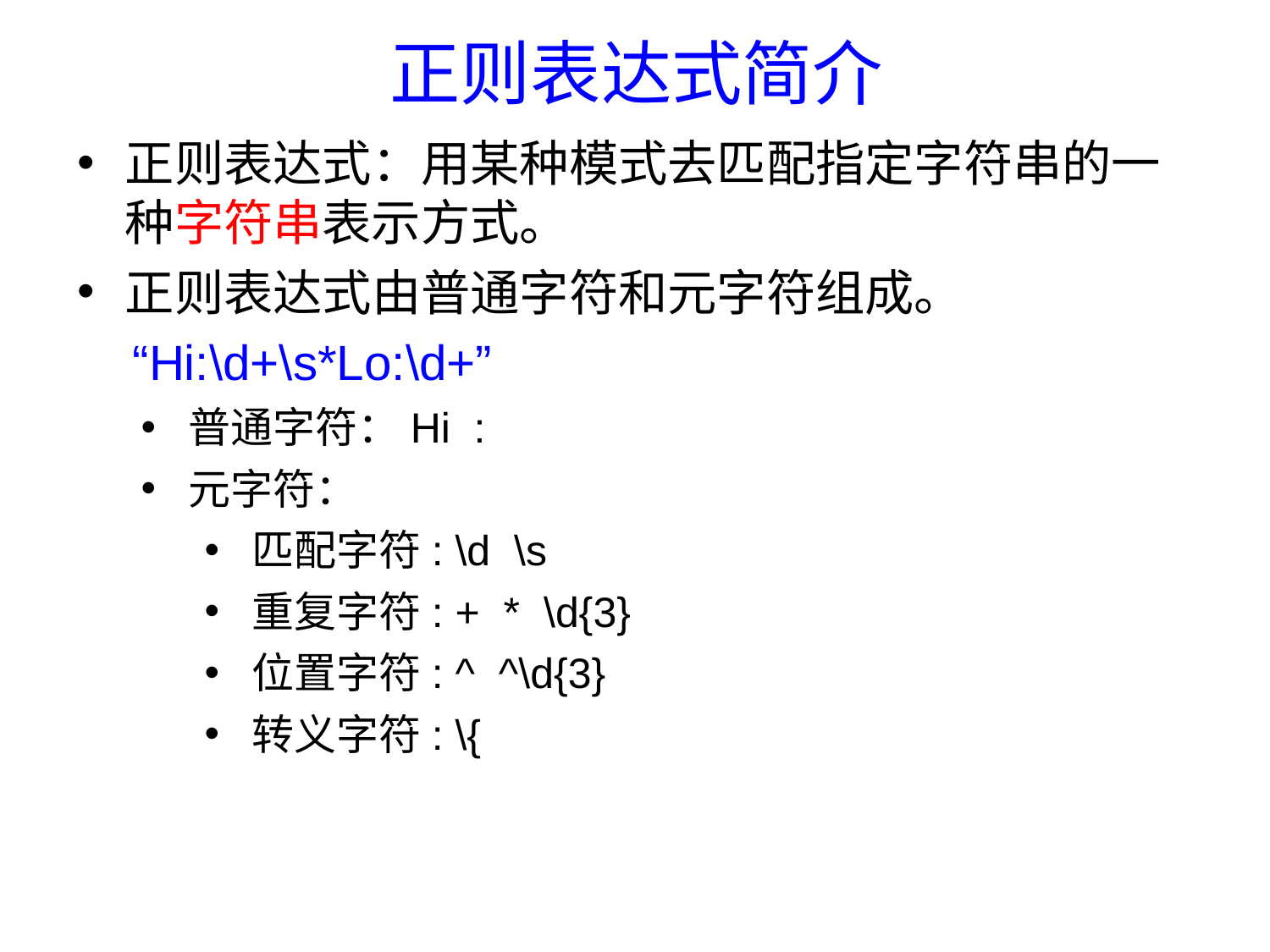

# 正则表达式简介
正则表达式：用某种模式去匹配指定字符串的一种字符串表示方式。
正则表达式由普通字符和元字符组成。
    “Hi:\d+\s*Lo:\d+”
普通字符：Hi  :
元字符：
匹配字符: \d  \s
重复字符: +  *  \d{3}
位置字符: ^  ^\d{3}
转义字符: \{